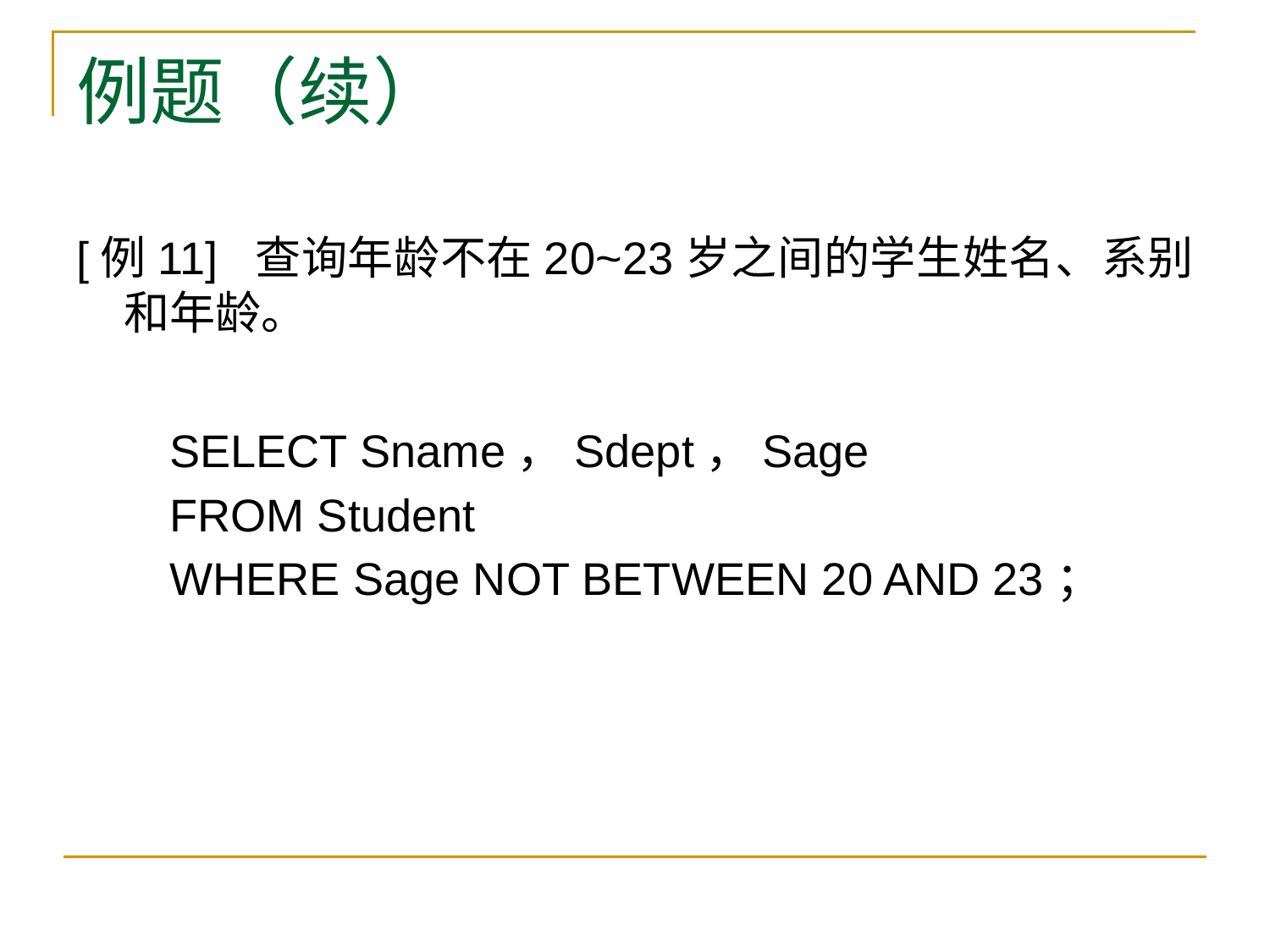

# 例题（续）
[例11]  查询年龄不在20~23岁之间的学生姓名、系别和年龄。

SELECT Sname，Sdept，Sage
FROM Student
WHERE Sage NOT BETWEEN 20 AND 23；